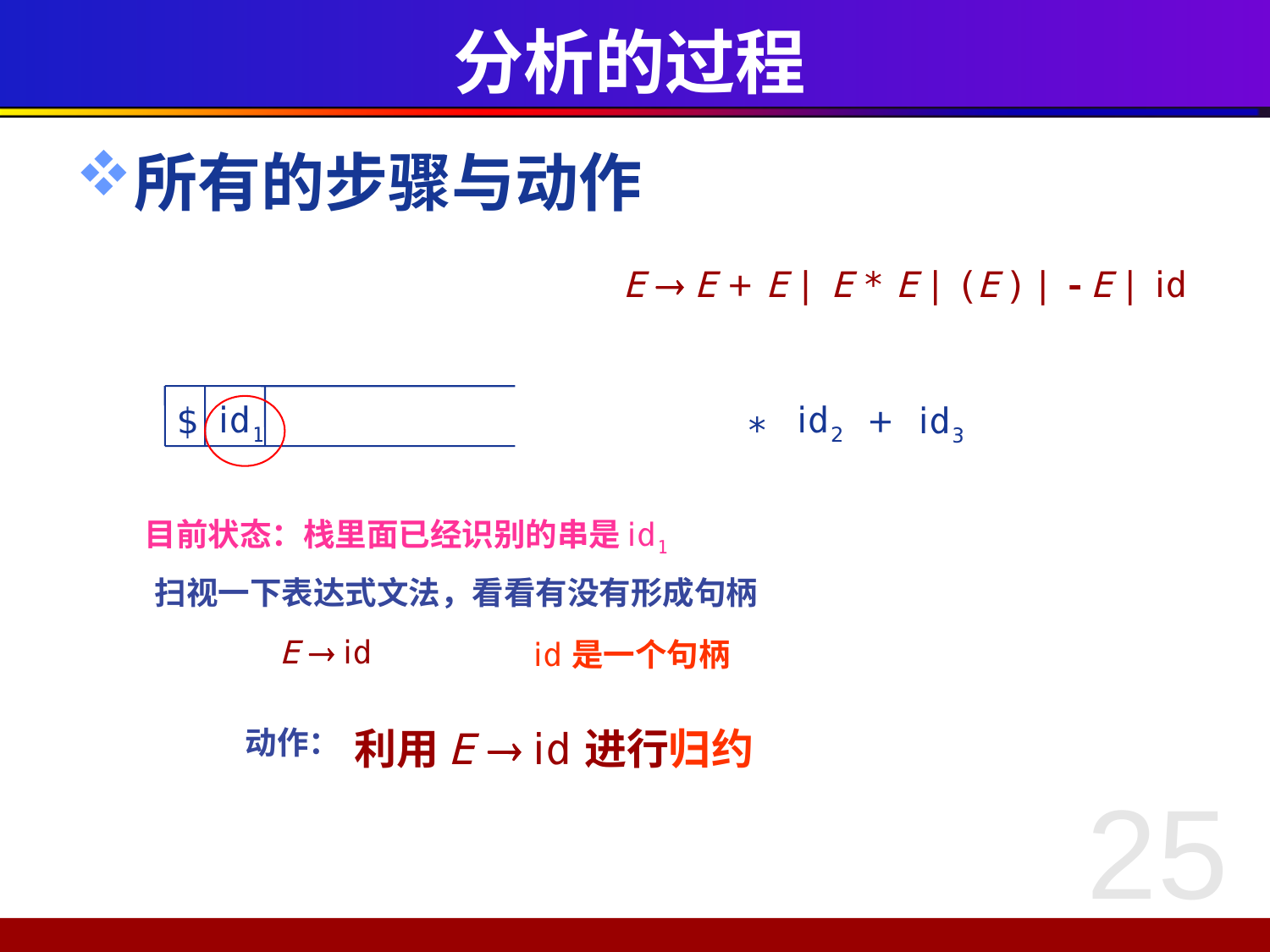

# 分析的过程
所有的步骤与动作
E → E + E | E * E | (E ) | − E | id

id1
id2
$
+
id3

*

目前状态：栈里面已经识别的串是id1
扫视一下表达式文法，看看有没有形成句柄
E → id
id是一个句柄
利用E → id进行归约
动作：